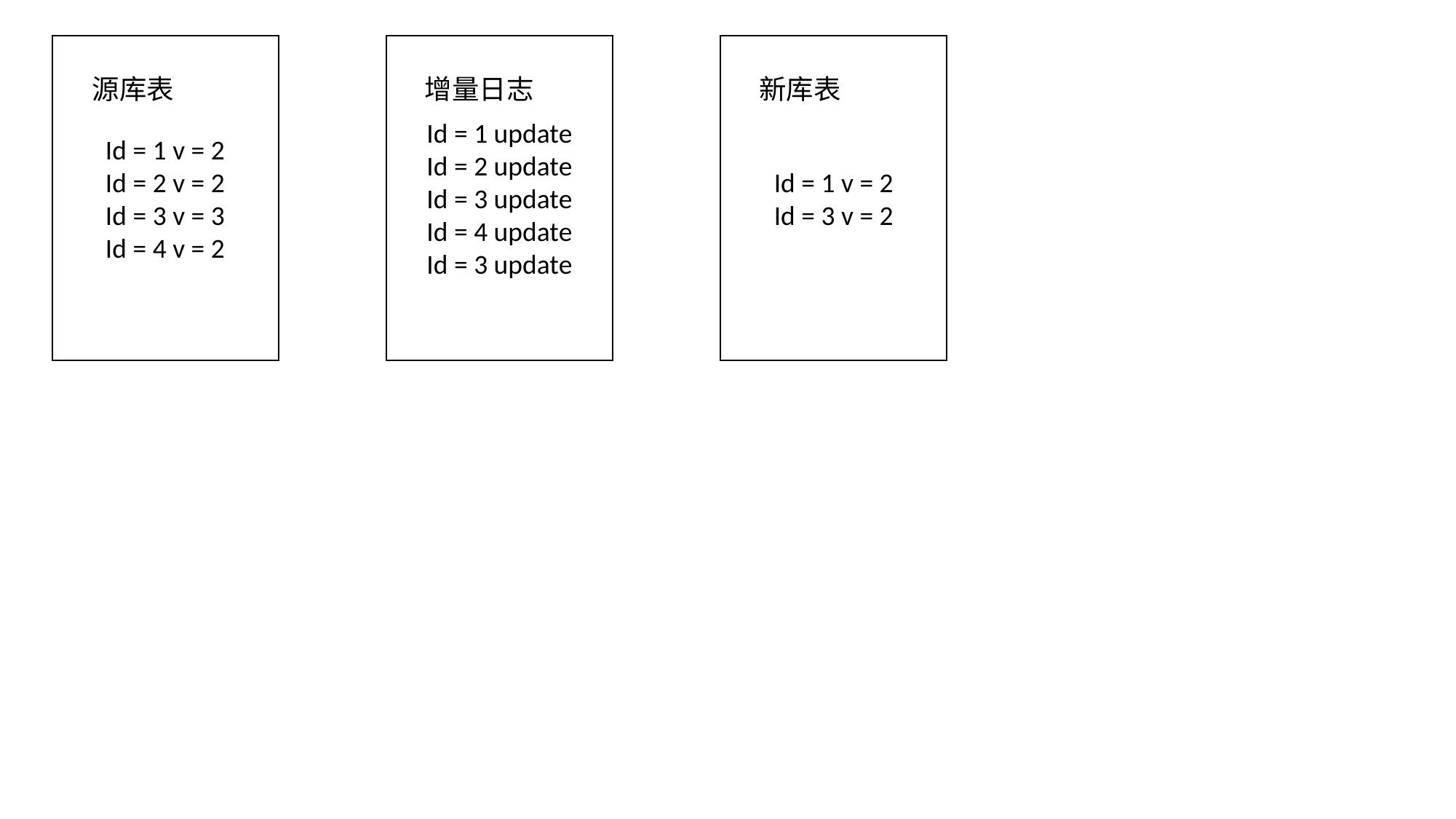

Id = 1 v = 2
Id = 2 v = 2
Id = 3 v = 3
Id = 4 v = 2
Id = 1 v = 2
Id = 3 v = 2
Id = 1 update
Id = 2 update
Id = 3 update
Id = 4 update
Id = 3 update
新库表
源库表
增量日志